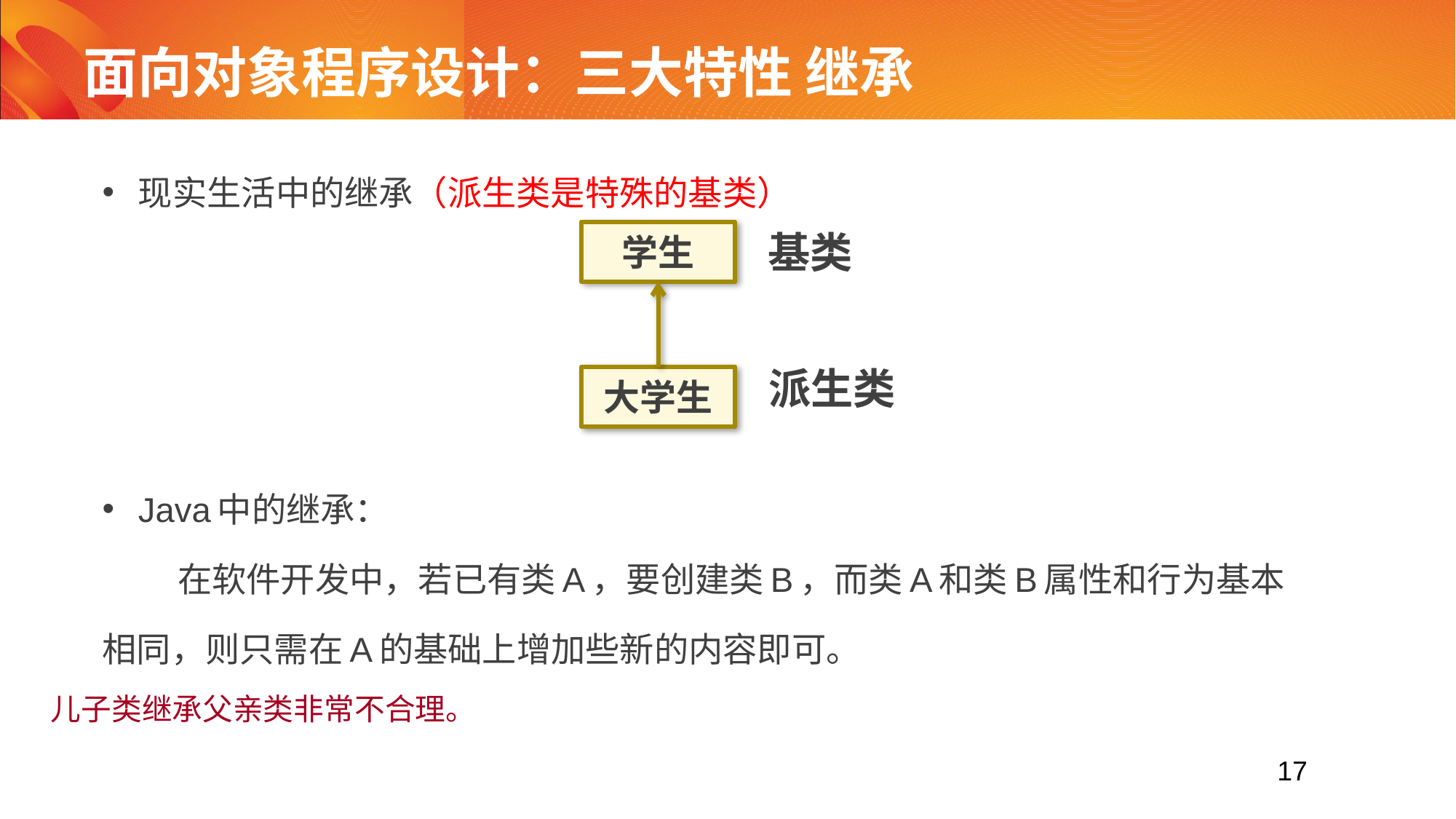

# 面向对象程序设计：三大特性 继承
现实生活中的继承（派生类是特殊的基类）

Java中的继承：
在软件开发中，若已有类A，要创建类B，而类A和类B属性和行为基本相同，则只需在A的基础上增加些新的内容即可。
基类
学生
派生类
大学生
儿子类继承父亲类非常不合理。